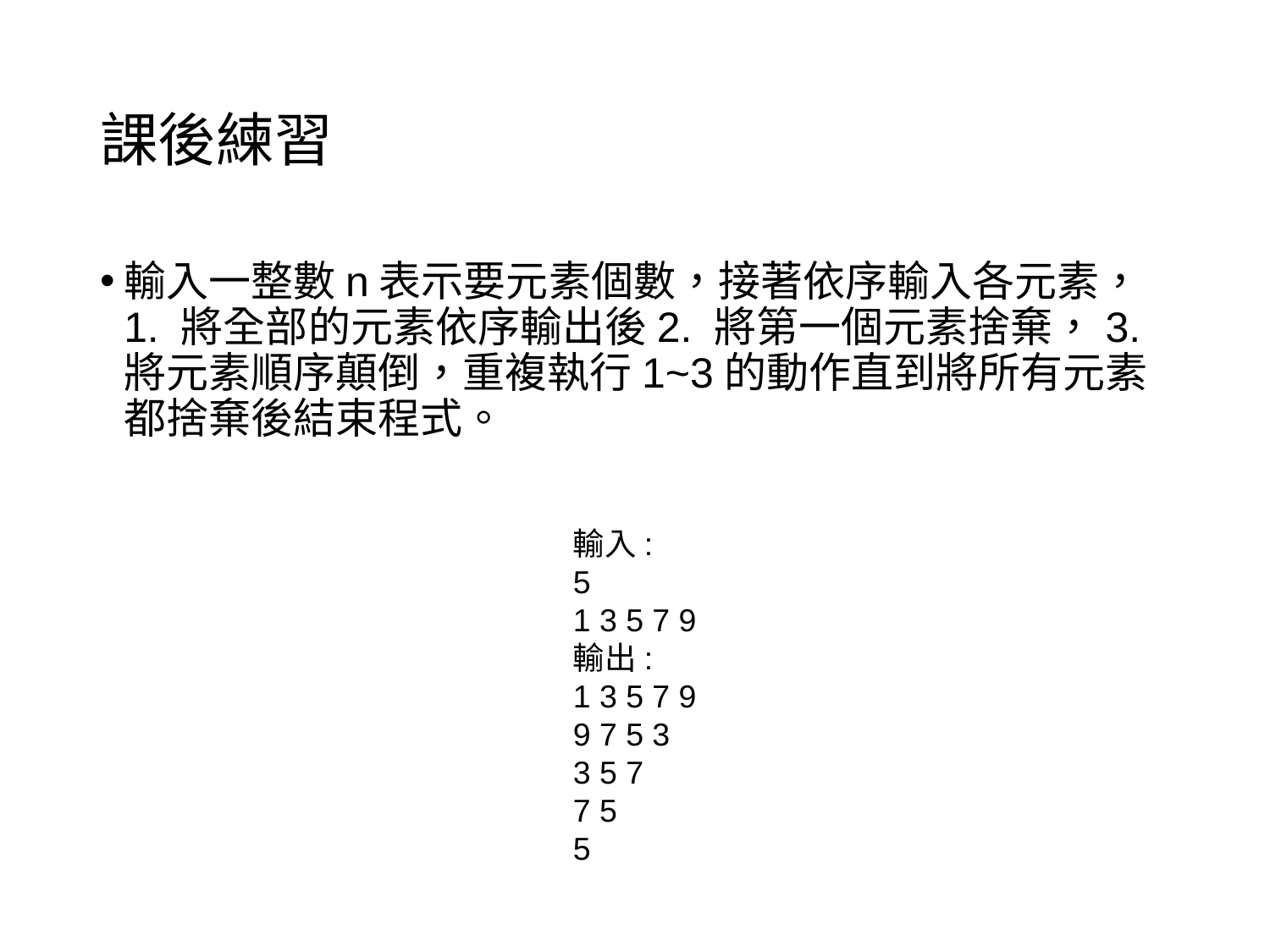

# 課後練習
輸入一整數n表示要元素個數，接著依序輸入各元素，1. 將全部的元素依序輸出後2. 將第一個元素捨棄，3. 將元素順序顛倒，重複執行1~3的動作直到將所有元素都捨棄後結束程式。

輸入:
5
1 3 5 7 9
輸出:
1 3 5 7 9
9 7 5 3
3 5 7
7 5
5